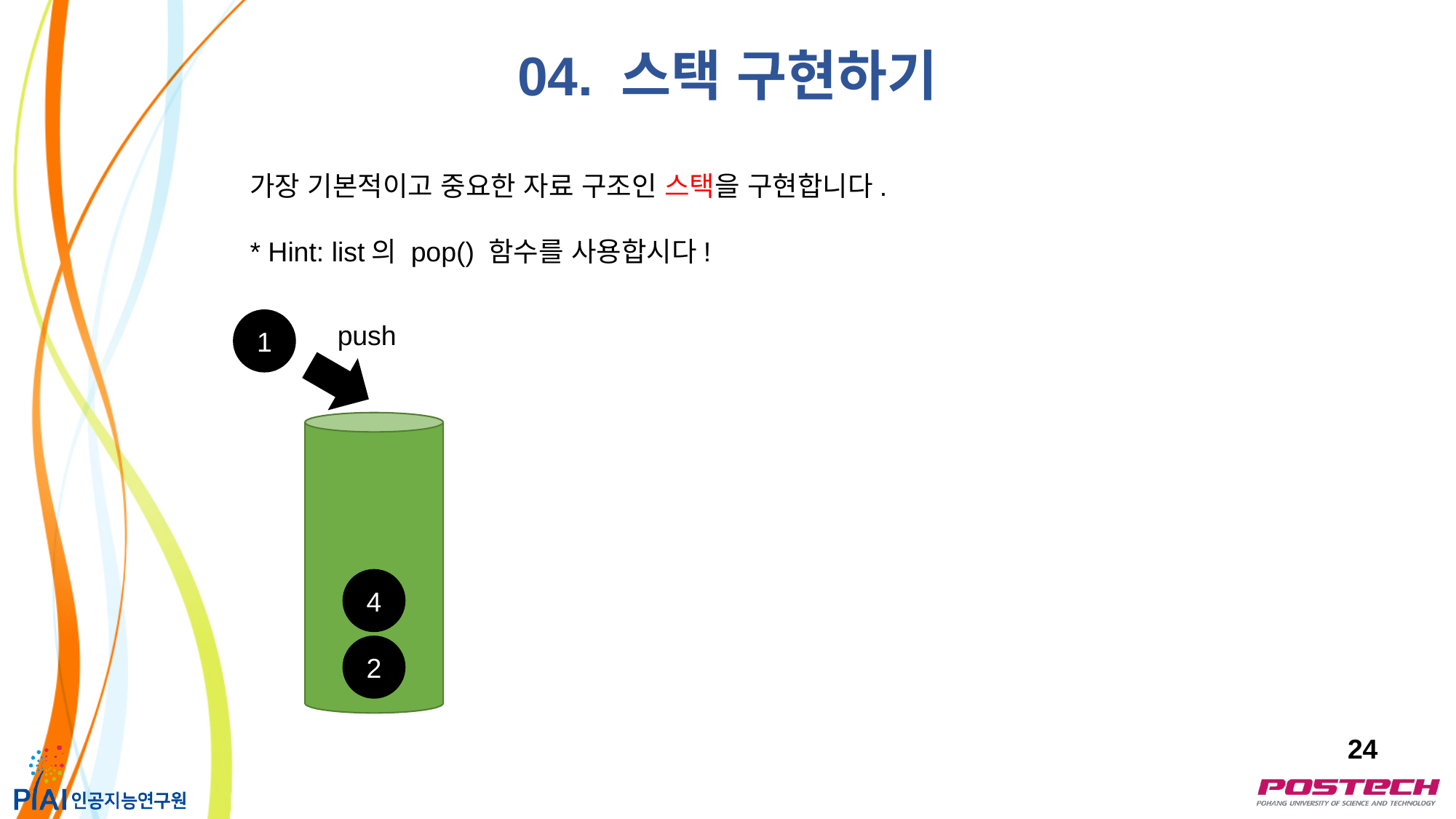

04. 스택 구현하기
가장 기본적이고 중요한 자료 구조인 스택을 구현합니다.

* Hint: list의 pop() 함수를 사용합시다!
1
push

4
2